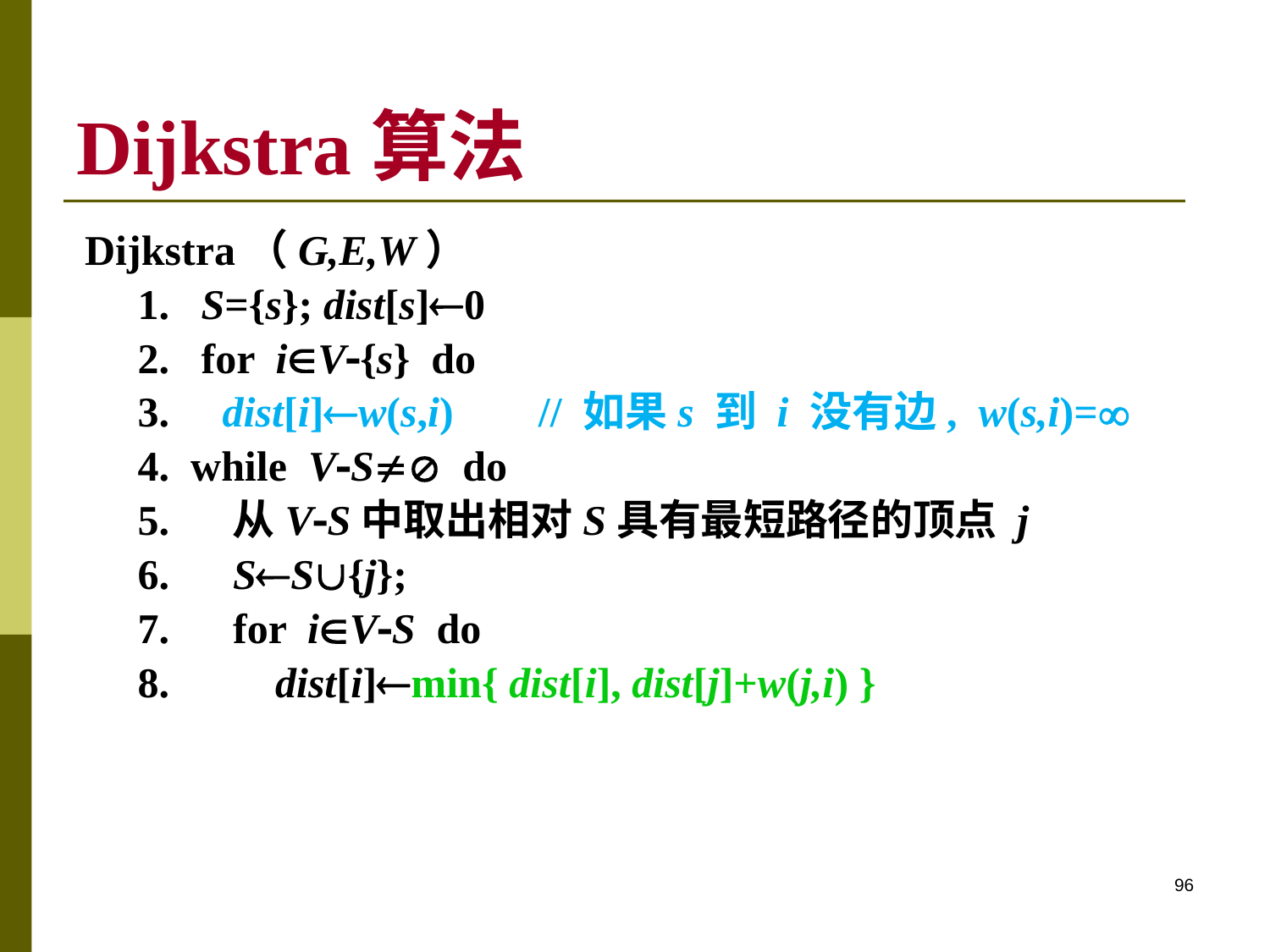

# Dijkstra算法
Dijkstra（G,E,W）
     1.   S={s}; dist[s]←0
     2.   for  i∈V−{s}  do
     3.     dist[i]←w(s,i)        // 如果s 到 i 没有边,  w(s,i)=∞
     4.  while  V−S≠∅  do
     5.     从V−S中取出相对S具有最短路径的顶点 j
     6.      S←S∪{j};
     7.      for  i∈V−S  do
     8.          dist[i]←min{ dist[i], dist[j]+w(j,i) }

96